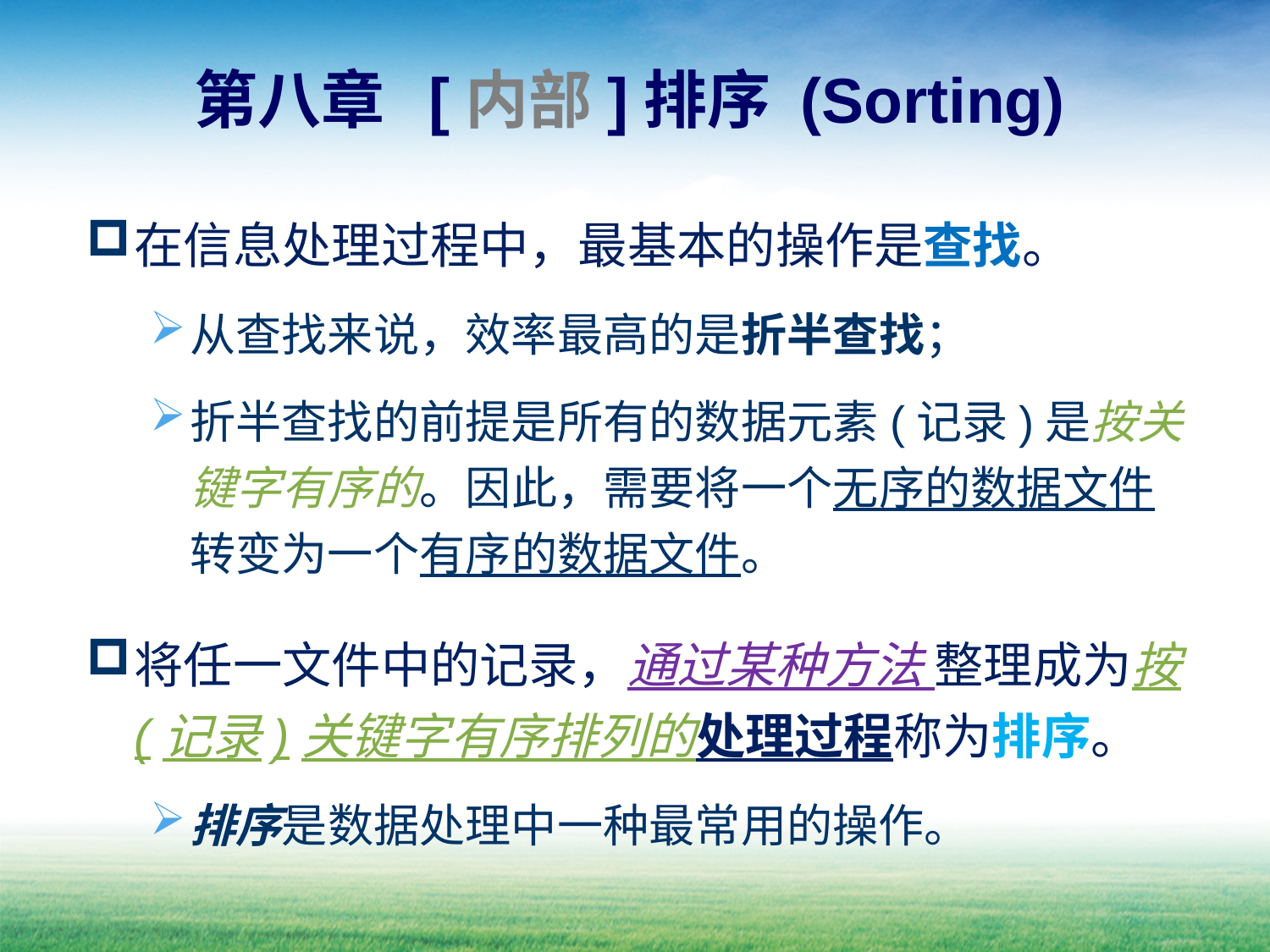

# 第八章  [内部]排序 (Sorting)
在信息处理过程中，最基本的操作是查找。
从查找来说，效率最高的是折半查找；
折半查找的前提是所有的数据元素(记录)是按关键字有序的。因此，需要将一个无序的数据文件转变为一个有序的数据文件。
将任一文件中的记录，通过某种方法 整理成为按(记录)关键字有序排列的处理过程称为排序。
排序是数据处理中一种最常用的操作。